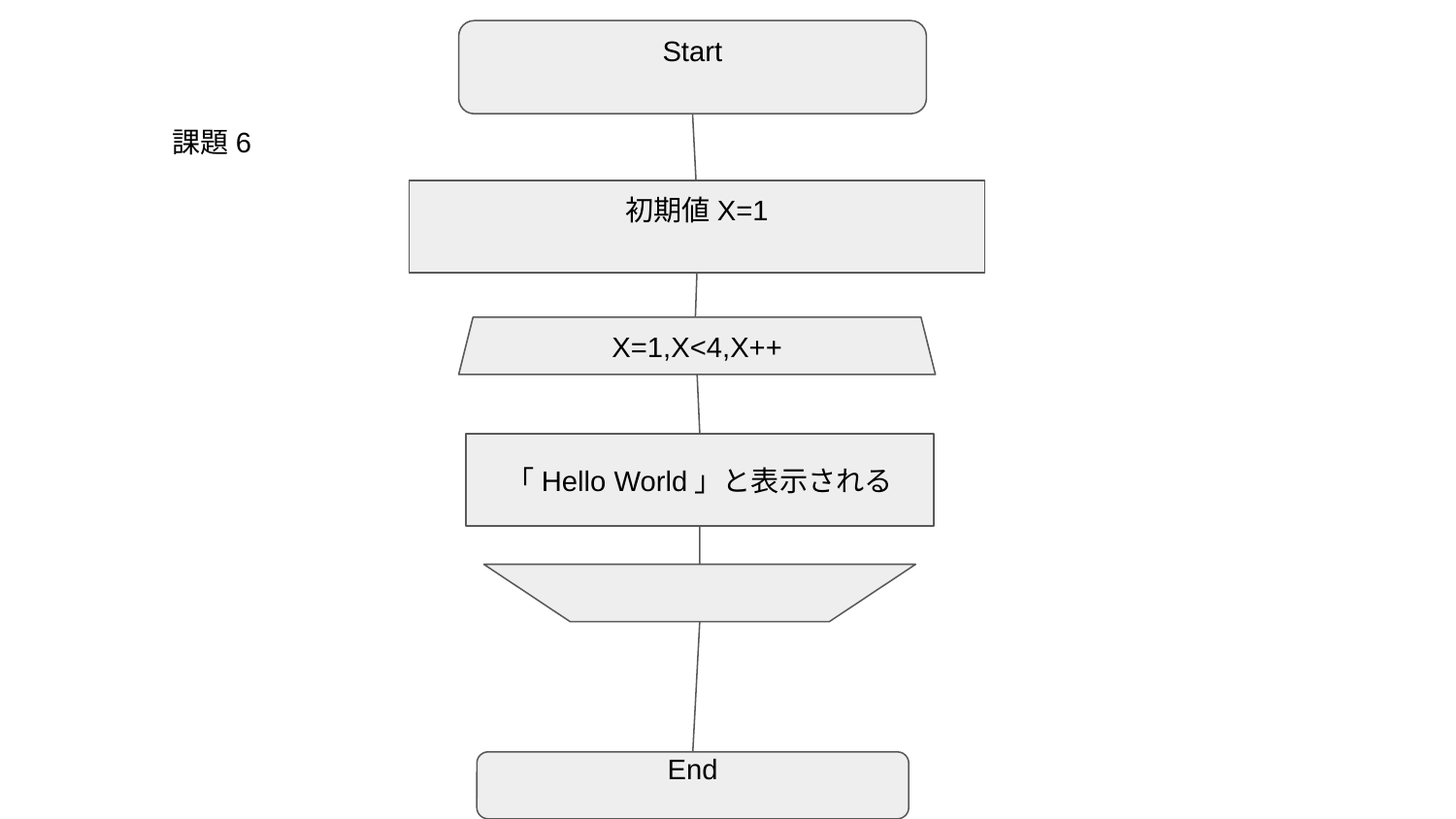

Start

課題6

初期値X=1

X=1,X<4,X++
「Hello World」と表示される

End